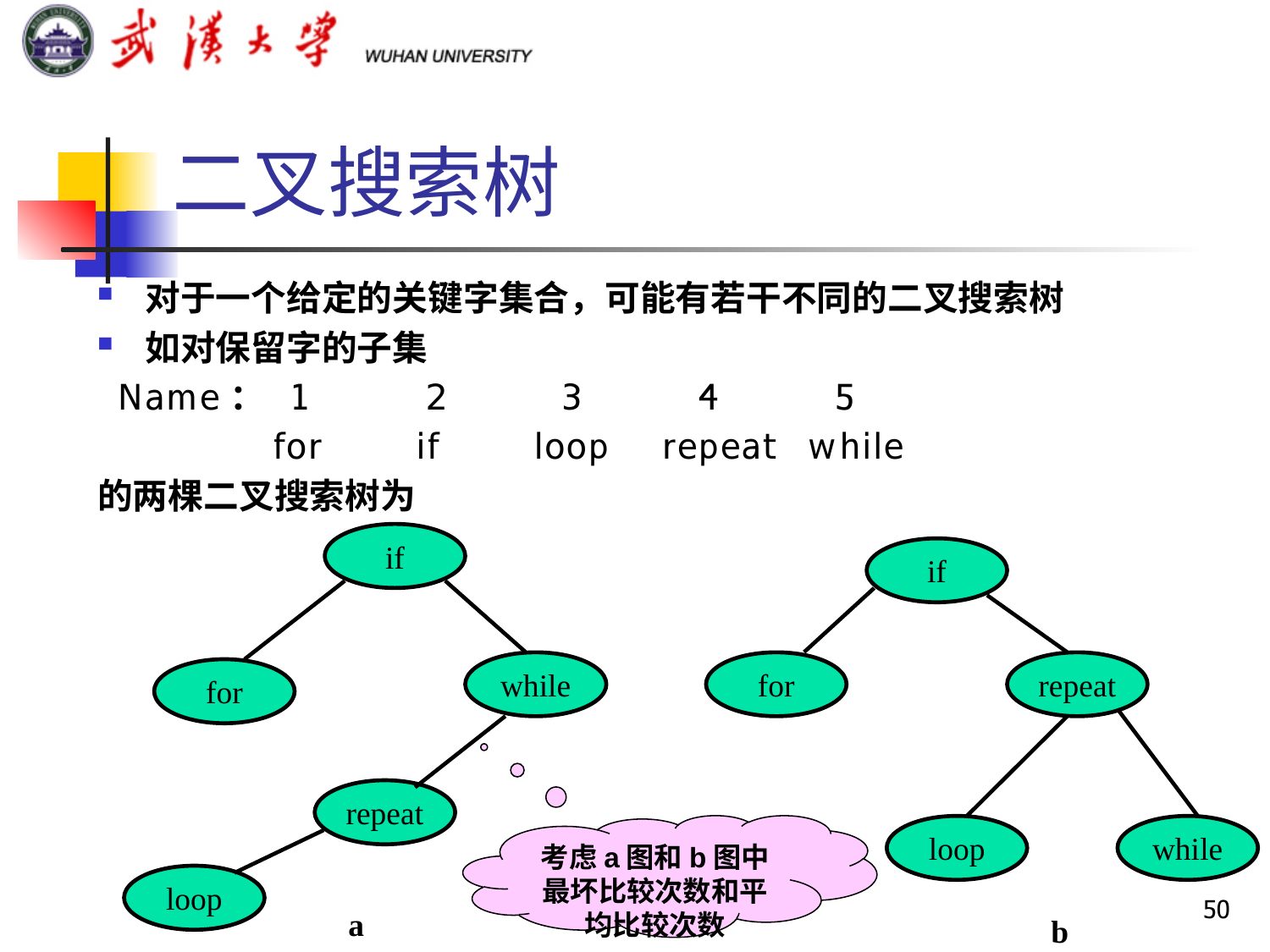

# 二叉搜索树
对于一个给定的关键字集合，可能有若干不同的二叉搜索树
如对保留字的子集
  Name：  1           2           3           4           5
                 for         if         loop     repeat   while
的两棵二叉搜索树为

if
if

while
for
repeat
for

repeat
loop
while

loop
a
b
考虑a图和b图中最坏比较次数和平均比较次数
50